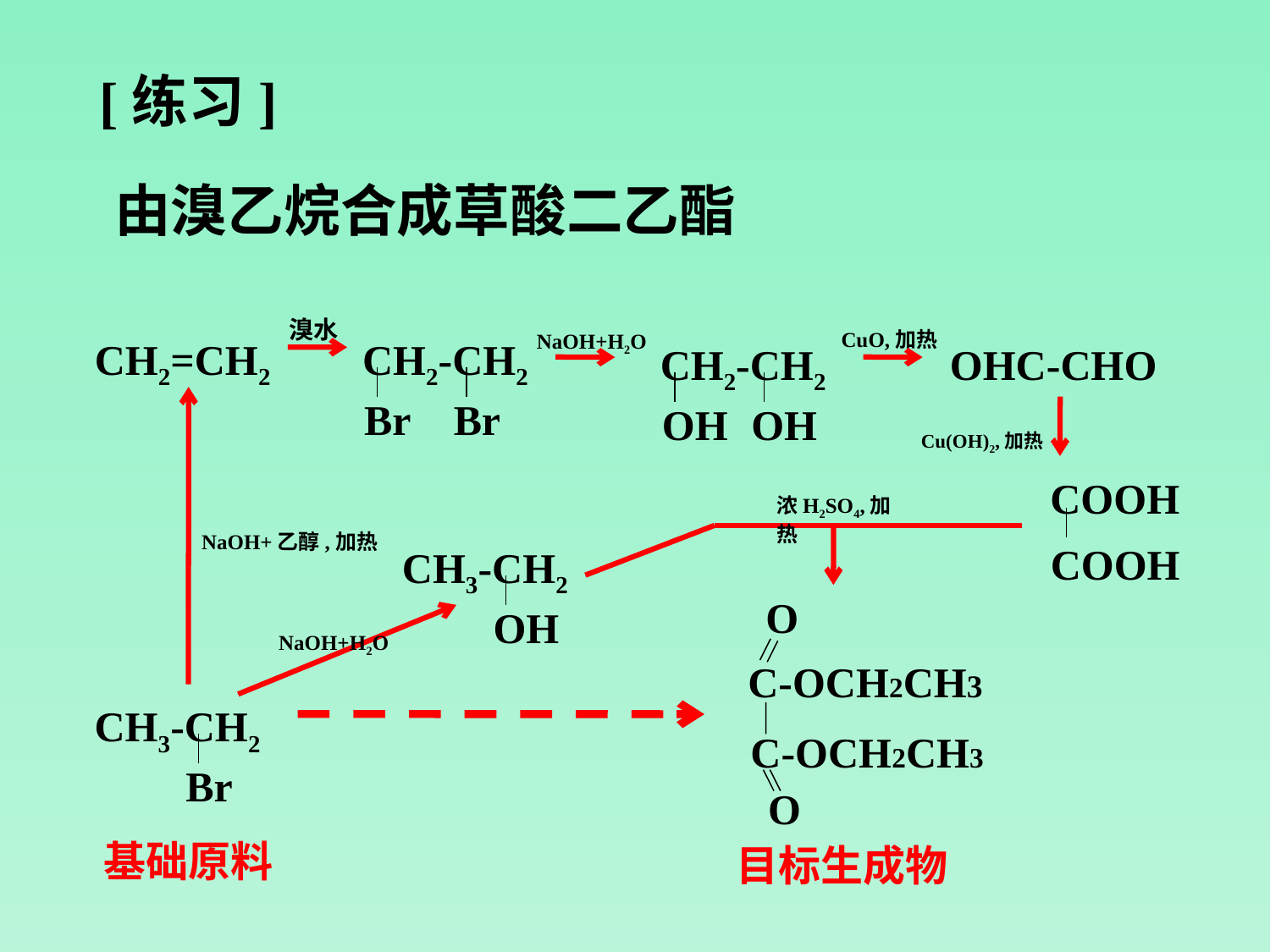

[练习]
由溴乙烷合成草酸二乙酯
CH2=CH2
CH2-CH2
Br
Br
溴水
CH2-CH2
OH
OH
OHC-CHO
NaOH+H2O
CuO,加热
NaOH+乙醇,加热
Cu(OH)2,加热
COOH
COOH
浓H2SO4,加热
CH3-CH2
OH
O

C-OCH2CH3

C-OCH2CH3

O
NaOH+H2O
CH3-CH2
Br
基础原料
目标生成物